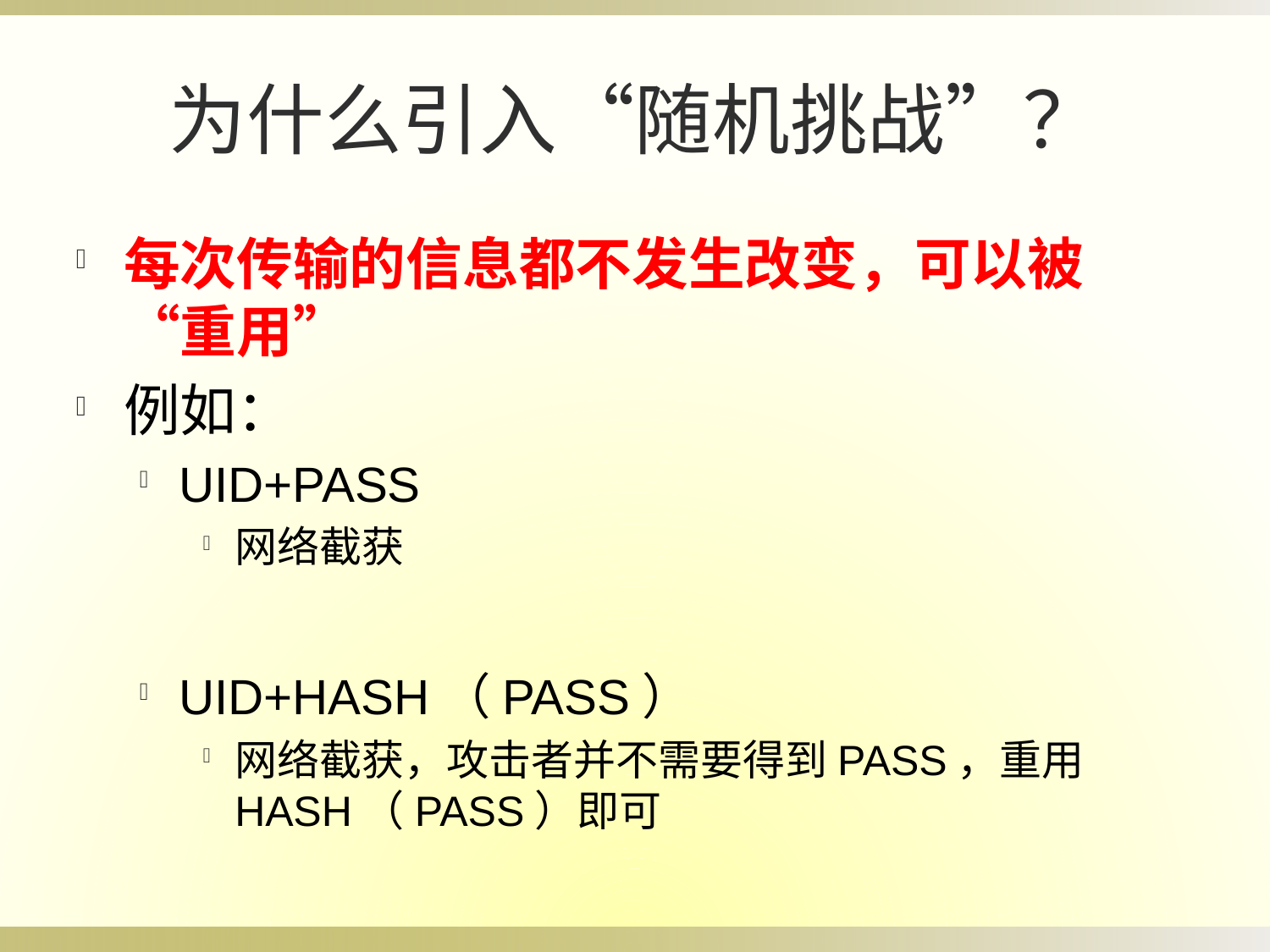

为什么引入“随机挑战”？
每次传输的信息都不发生改变，可以被“重用”
例如：
UID+PASS
网络截获

UID+HASH（PASS）
网络截获，攻击者并不需要得到PASS，重用HASH（PASS）即可